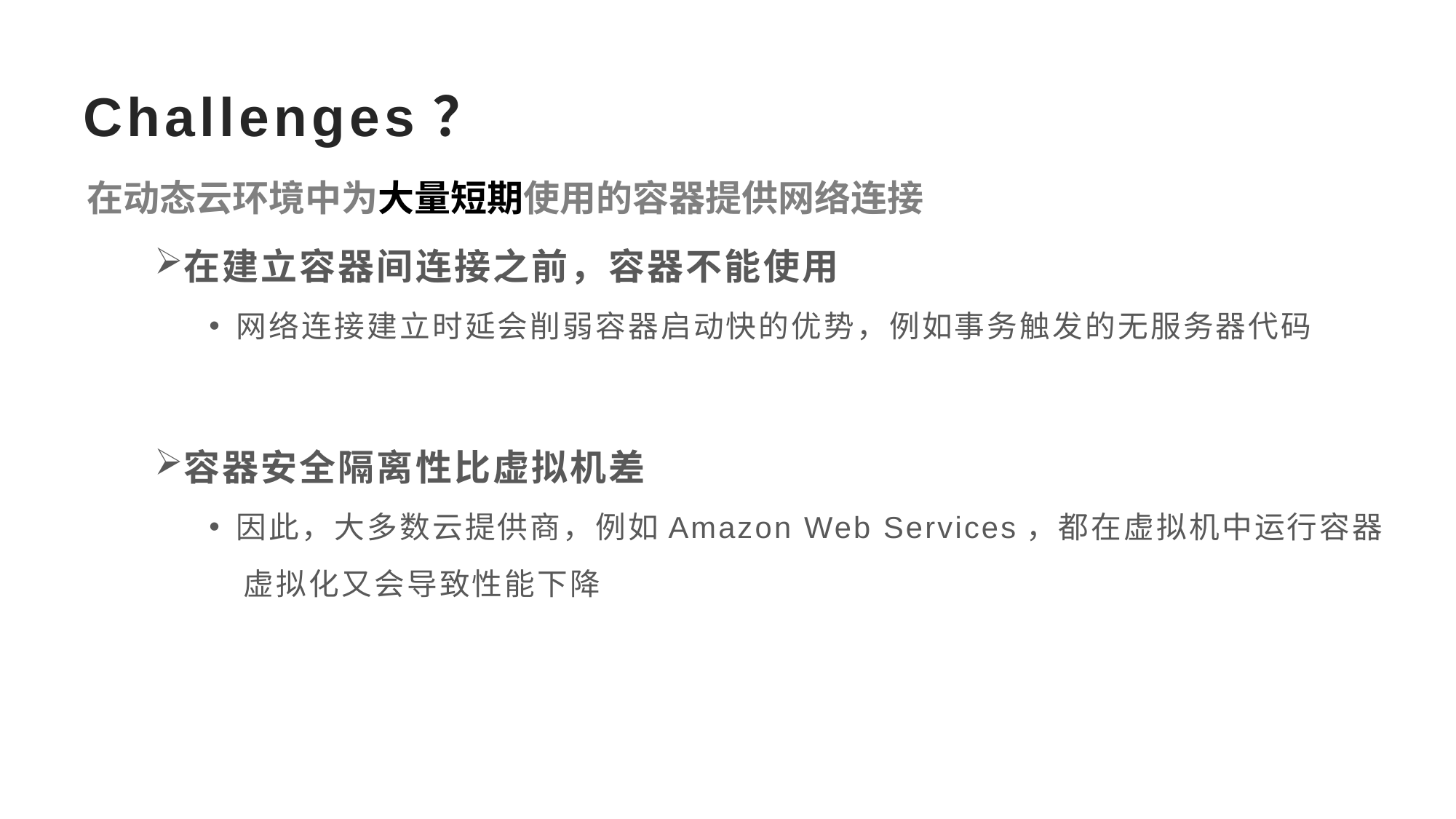

# Challenges？
在动态云环境中为大量短期使用的容器提供网络连接
在建立容器间连接之前，容器不能使用
网络连接建立时延会削弱容器启动快的优势，例如事务触发的无服务器代码

容器安全隔离性比虚拟机差
因此，大多数云提供商，例如Amazon Web Services，都在虚拟机中运行容器
   虚拟化又会导致性能下降